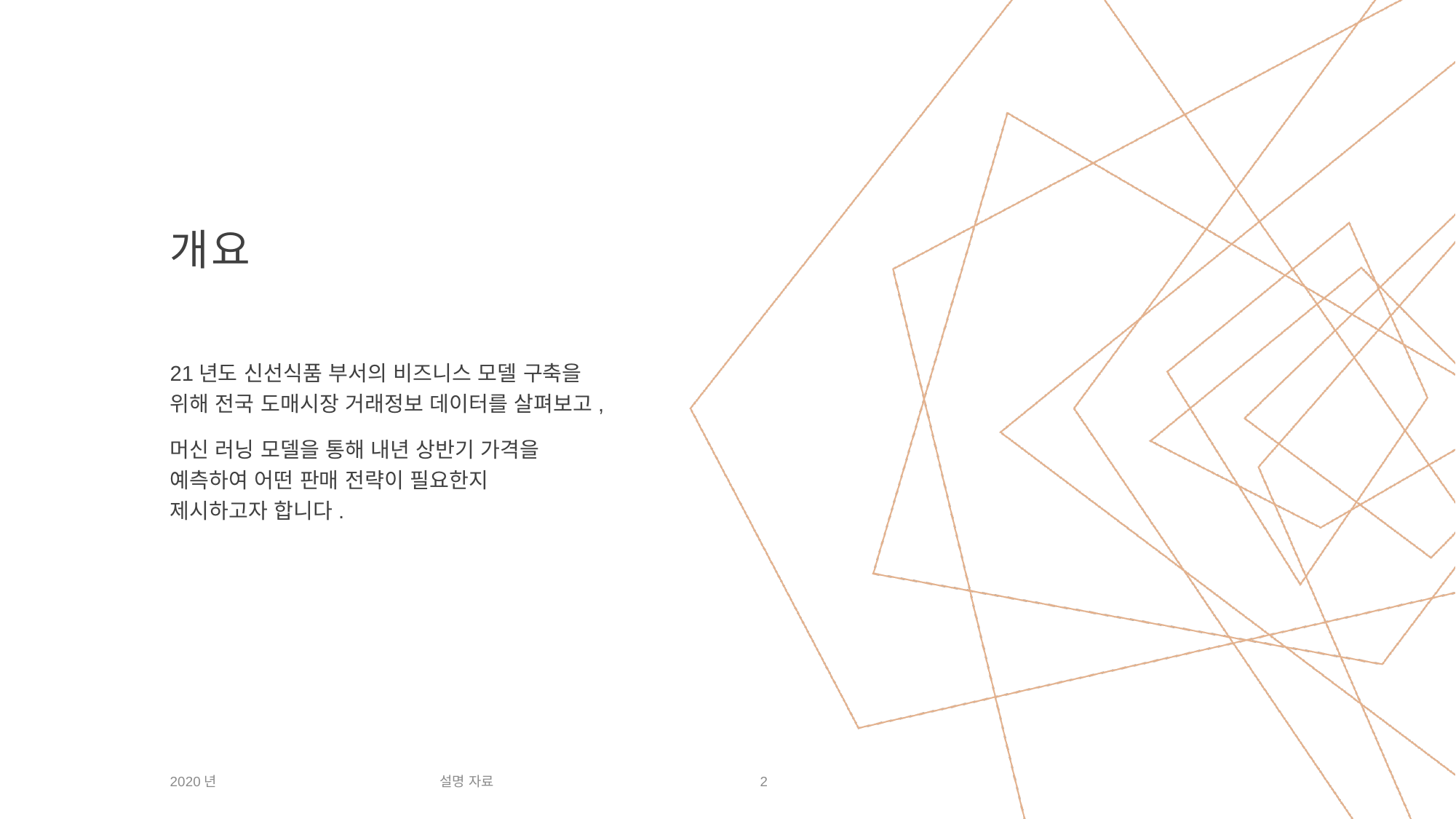

# 개요
21년도 신선식품 부서의 비즈니스 모델 구축을 위해 전국 도매시장 거래정보 데이터를 살펴보고,
머신 러닝 모델을 통해 내년 상반기 가격을 예측하여 어떤 판매 전략이 필요한지
제시하고자 합니다.

설명 자료
2020년
2